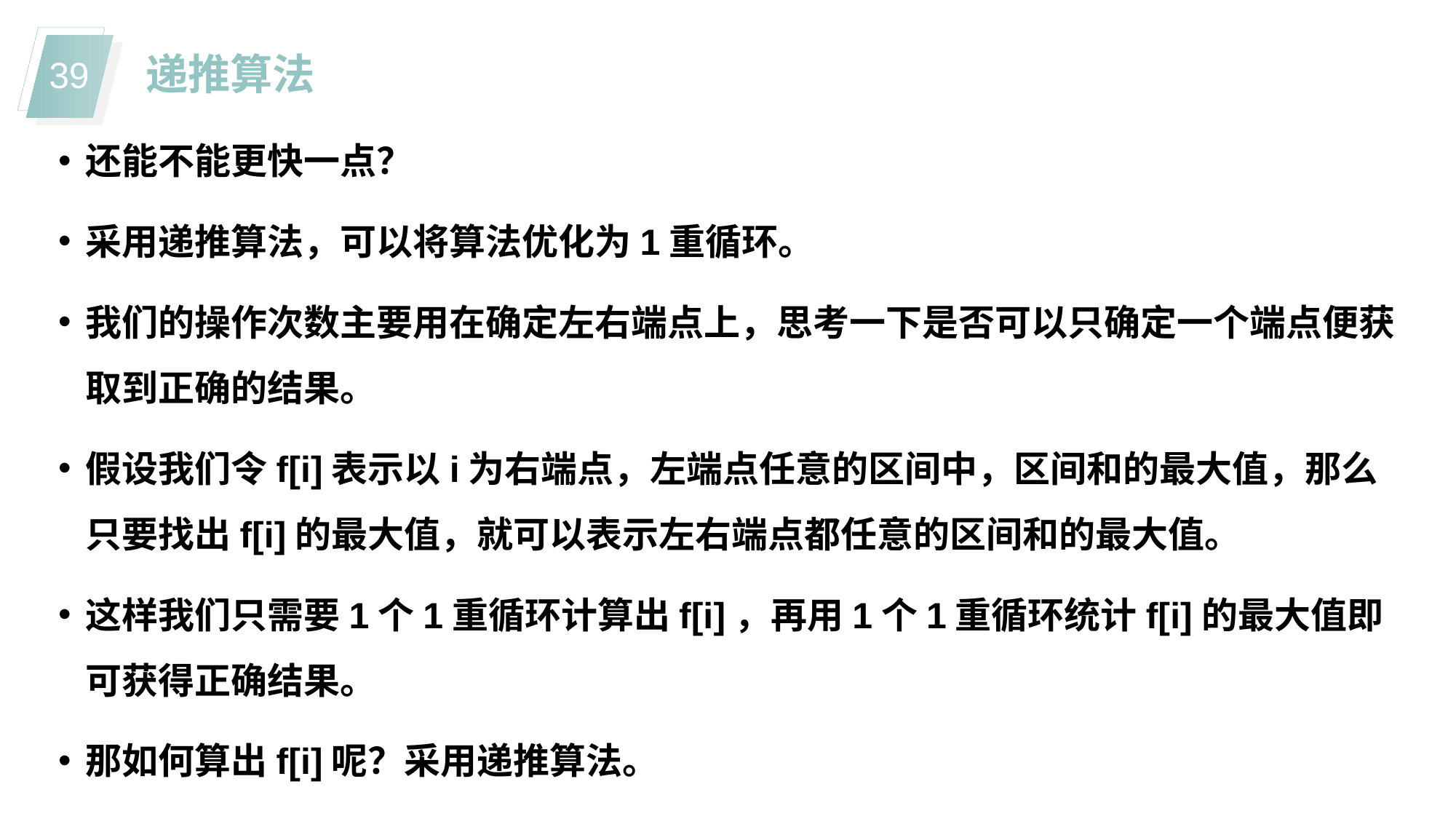

递推算法
还能不能更快一点？
采用递推算法，可以将算法优化为1重循环。
我们的操作次数主要用在确定左右端点上，思考一下是否可以只确定一个端点便获取到正确的结果。
假设我们令f[i]表示以i为右端点，左端点任意的区间中，区间和的最大值，那么只要找出f[i]的最大值，就可以表示左右端点都任意的区间和的最大值。
这样我们只需要1个1重循环计算出f[i]，再用1个1重循环统计f[i]的最大值即可获得正确结果。
那如何算出f[i]呢？采用递推算法。